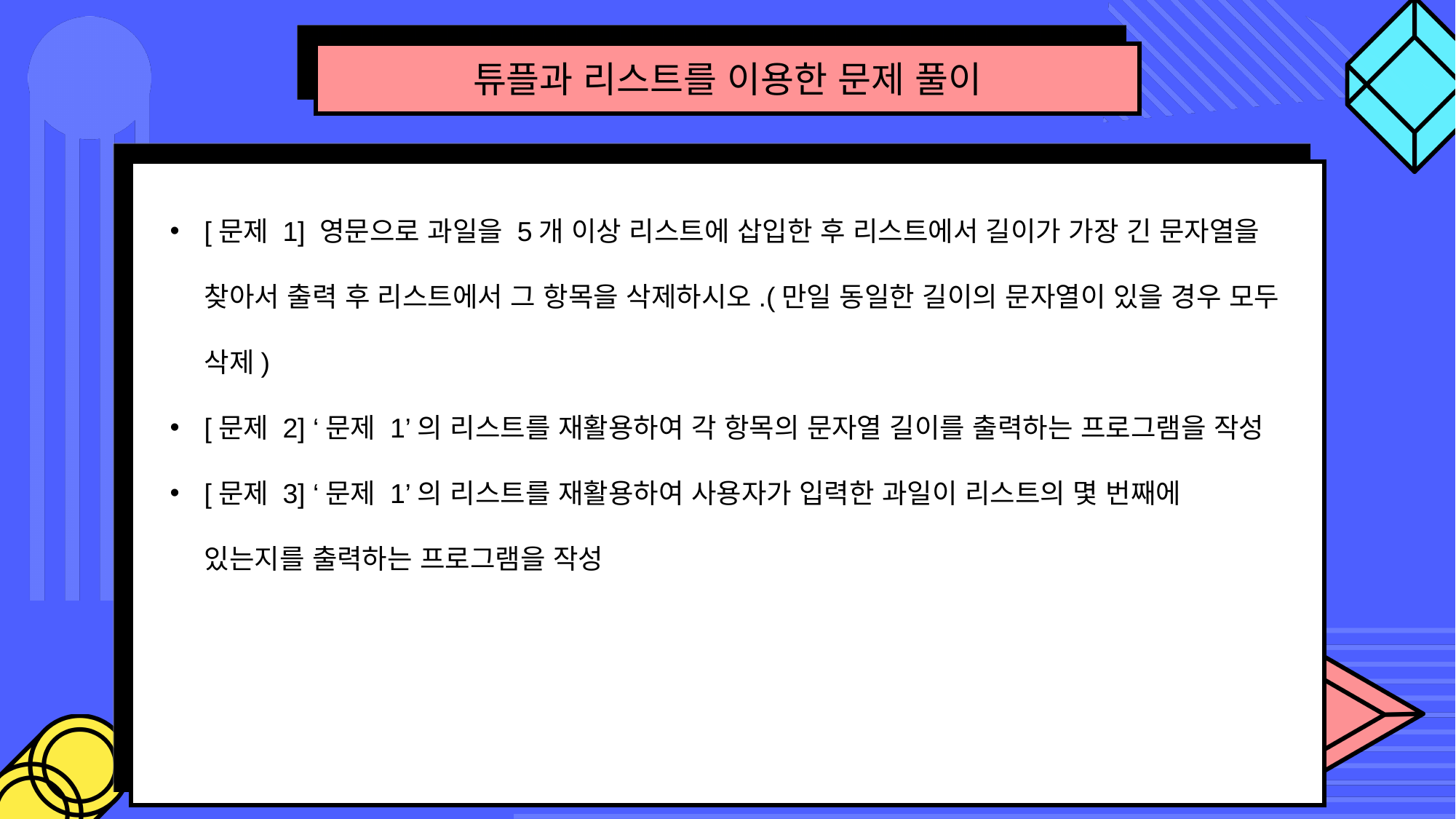

튜플과 리스트를 이용한 문제 풀이

[문제 1] 영문으로 과일을 5개 이상 리스트에 삽입한 후 리스트에서 길이가 가장 긴 문자열을 찾아서 출력 후 리스트에서 그 항목을 삭제하시오.(만일 동일한 길이의 문자열이 있을 경우 모두 삭제)
[문제 2] ‘문제 1’의 리스트를 재활용하여 각 항목의 문자열 길이를 출력하는 프로그램을 작성
[문제 3] ‘문제 1’의 리스트를 재활용하여 사용자가 입력한 과일이 리스트의 몇 번째에 있는지를 출력하는 프로그램을 작성